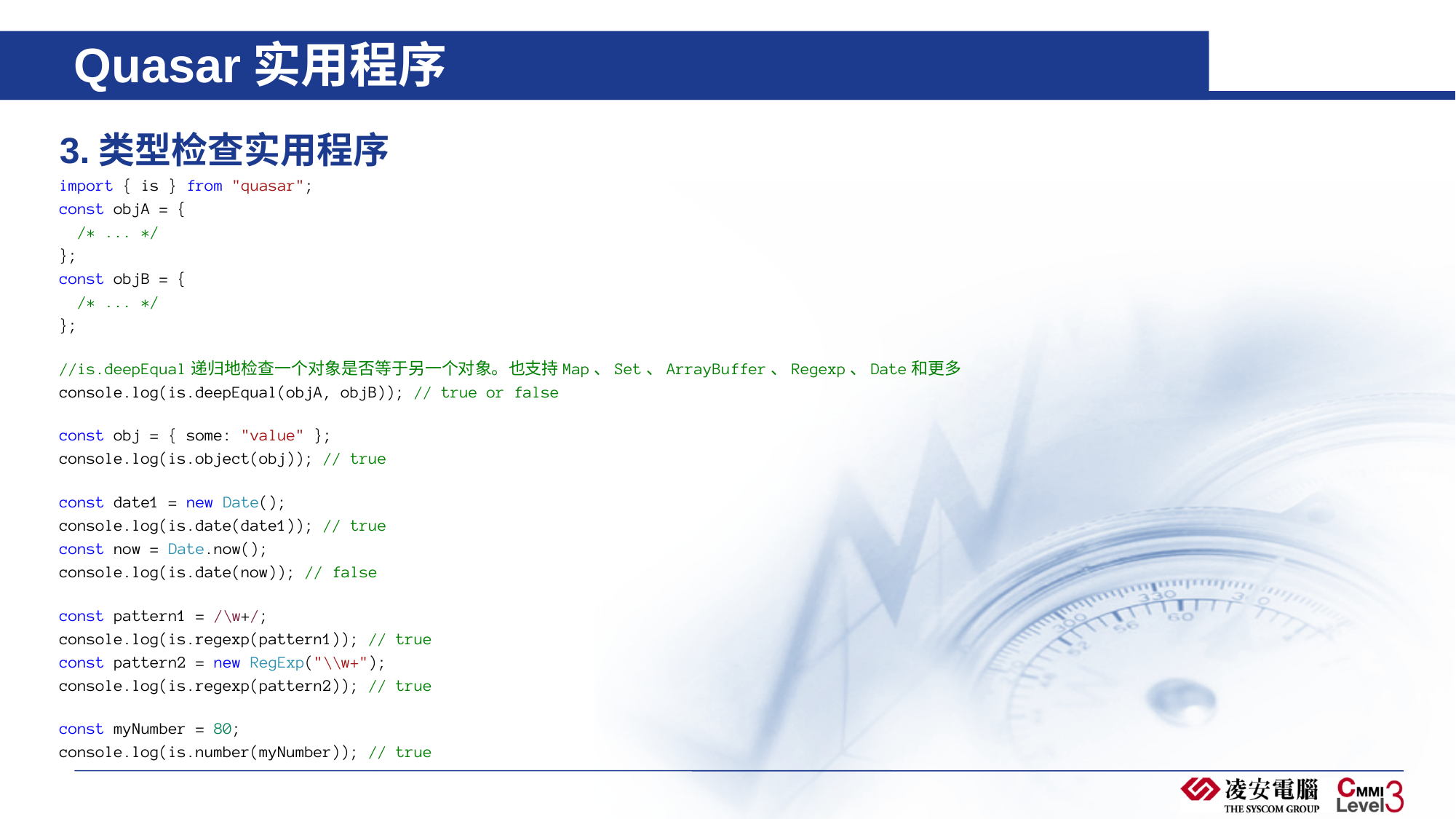

# Quasar实用程序
3.类型检查实用程序
import { is } from "quasar";
const objA = {
  /* ... */
};
const objB = {
  /* ... */
};
//is.deepEqual递归地检查一个对象是否等于另一个对象。也支持Map、Set、ArrayBuffer、Regexp、Date和更多
console.log(is.deepEqual(objA, objB)); // true or false
const obj = { some: "value" };
console.log(is.object(obj)); // true
const date1 = new Date();
console.log(is.date(date1)); // true
const now = Date.now();
console.log(is.date(now)); // false
const pattern1 = /\w+/;
console.log(is.regexp(pattern1)); // true
const pattern2 = new RegExp("\\w+");
console.log(is.regexp(pattern2)); // true
const myNumber = 80;
console.log(is.number(myNumber)); // true